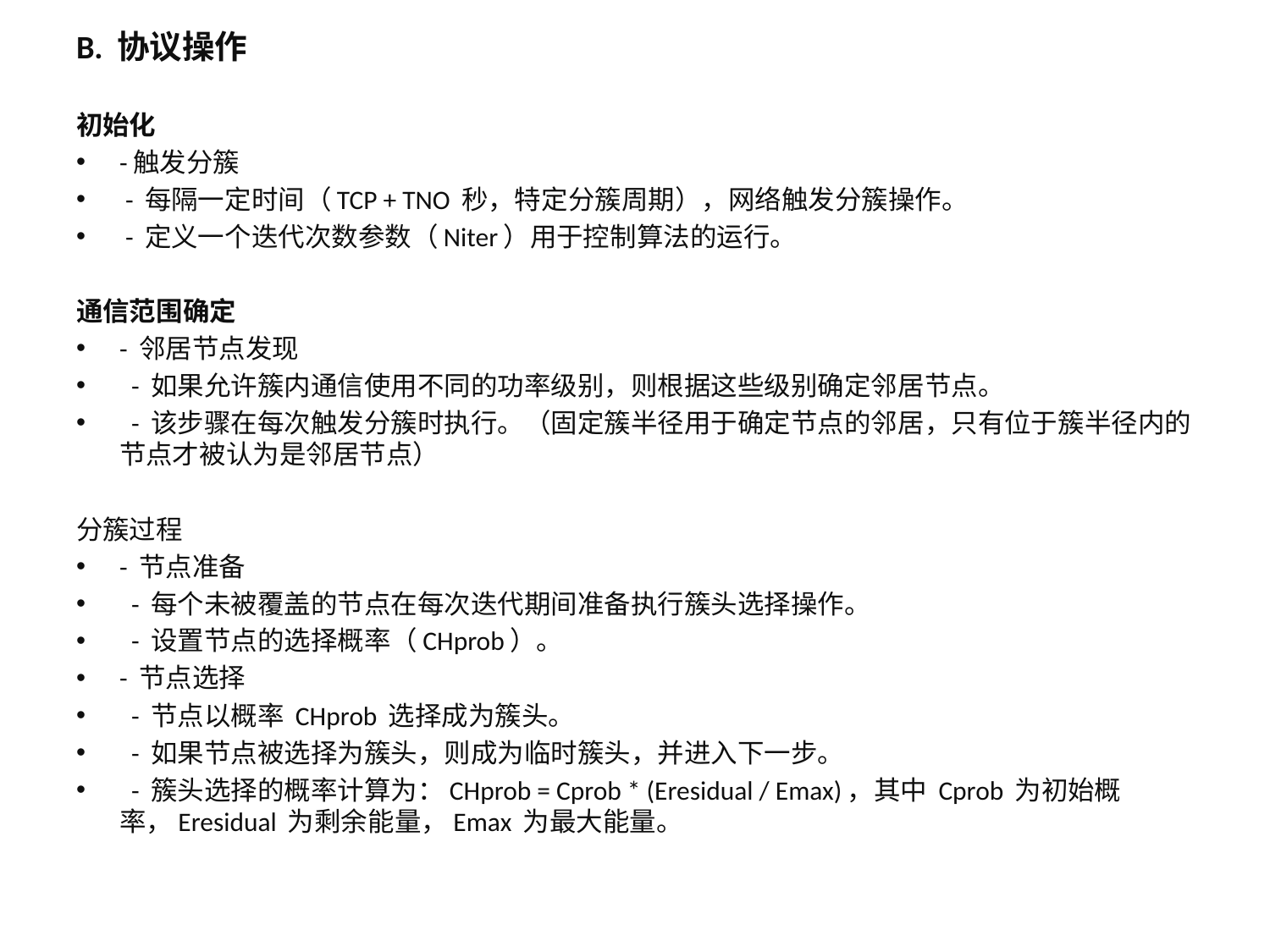

B. 协议操作

初始化
-触发分簇
 - 每隔一定时间（TCP + TNO 秒，特定分簇周期），网络触发分簇操作。
 - 定义一个迭代次数参数（Niter）用于控制算法的运行。

通信范围确定
- 邻居节点发现
  - 如果允许簇内通信使用不同的功率级别，则根据这些级别确定邻居节点。
  - 该步骤在每次触发分簇时执行。（固定簇半径用于确定节点的邻居，只有位于簇半径内的节点才被认为是邻居节点）

分簇过程
- 节点准备
  - 每个未被覆盖的节点在每次迭代期间准备执行簇头选择操作。
  - 设置节点的选择概率（CHprob）。
- 节点选择
  - 节点以概率 CHprob 选择成为簇头。
  - 如果节点被选择为簇头，则成为临时簇头，并进入下一步。
  - 簇头选择的概率计算为：CHprob = Cprob * (Eresidual / Emax)，其中 Cprob 为初始概率，Eresidual 为剩余能量，Emax 为最大能量。